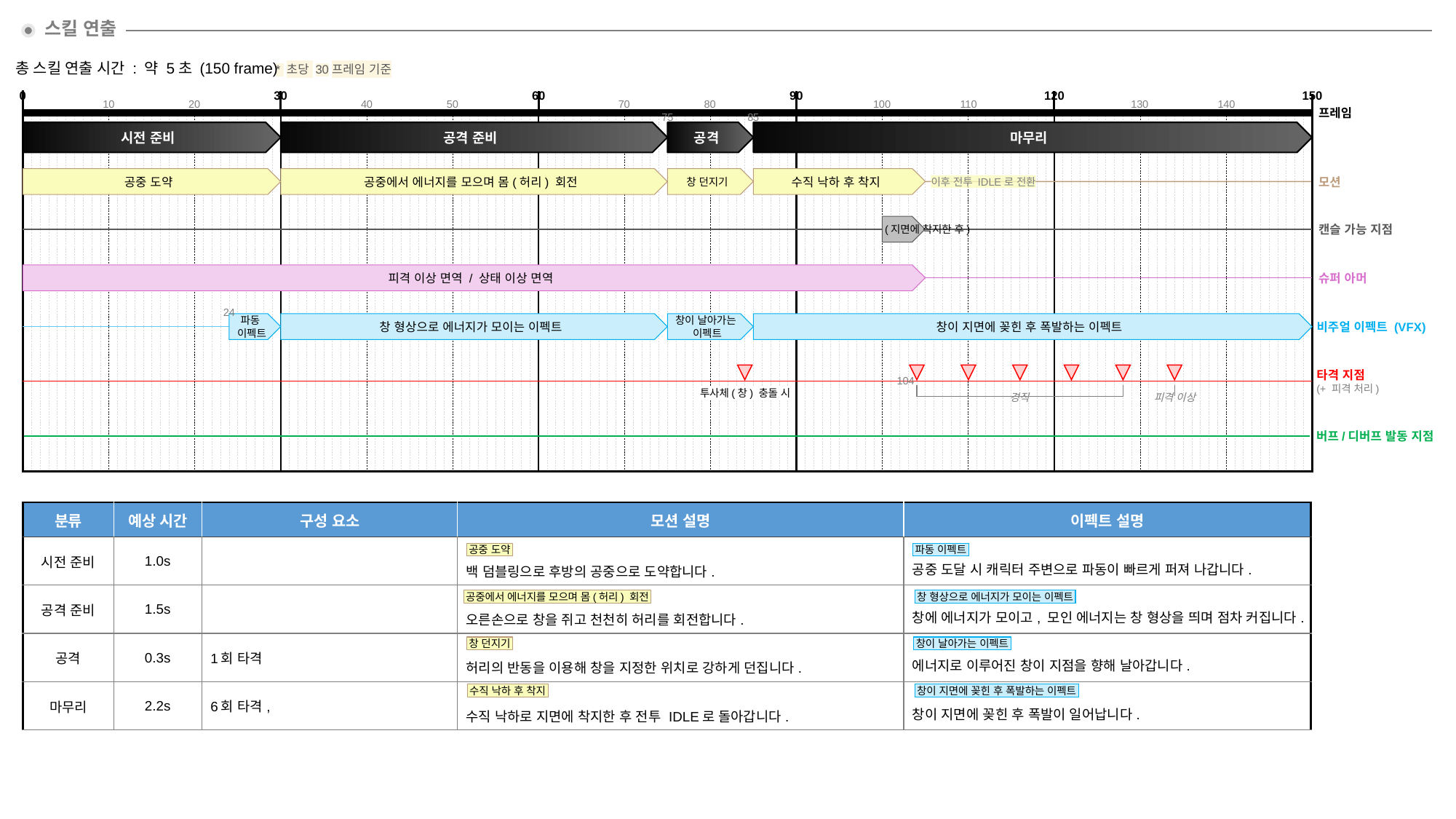

스킬 연출

총 스킬 연출 시간 : 약 5초 (150 frame)
* 초당 30프레임 기준
0
30
60
90
120
150
10
20
40
50
70
80
100
110
130
140
프레임

75
85

시전 준비
공격 준비
공격
마무리
공중 도약
공중에서 에너지를 모으며 몸(허리) 회전
창 던지기
수직 낙하 후 착지
이후 전투 IDLE로 전환
모션

(지면에 착지한 후)
캔슬 가능 지점
피격 이상 면역 / 상태 이상 면역
슈퍼 아머
24
파동
이펙트
창 형상으로 에너지가 모이는 이펙트
창이 날아가는
이펙트
창이 지면에 꽂힌 후 폭발하는 이펙트
비주얼 이펙트 (VFX)

투사체(창) 충돌 시

104
피격 이상

경직
타격 지점
(+ 피격 처리)
버프/디버프 발동 지점
| 분류 | 예상 시간 | 구성 요소 | 모션 설명 | 이펙트 설명 |
| --- | --- | --- | --- | --- |
| 시전 준비 | 1.0s |  | 백 덤블링으로 후방의 공중으로 도약합니다. | 공중 도달 시 캐릭터 주변으로 파동이 빠르게 퍼져 나갑니다. |
| 공격 준비 | 1.5s |  | 오른손으로 창을 쥐고 천천히 허리를 회전합니다. | 창에 에너지가 모이고, 모인 에너지는 창 형상을 띄며 점차 커집니다. |
| 공격 | 0.3s | 1회 타격 | 허리의 반동을 이용해 창을 지정한 위치로 강하게 던집니다. | 에너지로 이루어진 창이 지점을 향해 날아갑니다. |
| 마무리 | 2.2s | 6회 타격, | 수직 낙하로 지면에 착지한 후 전투 IDLE로 돌아갑니다. | 창이 지면에 꽂힌 후 폭발이 일어납니다. |
공중 도약
파동 이펙트
공중에서 에너지를 모으며 몸(허리) 회전
창 형상으로 에너지가 모이는 이펙트
창 던지기
창이 날아가는 이펙트
수직 낙하 후 착지
창이 지면에 꽂힌 후 폭발하는 이펙트